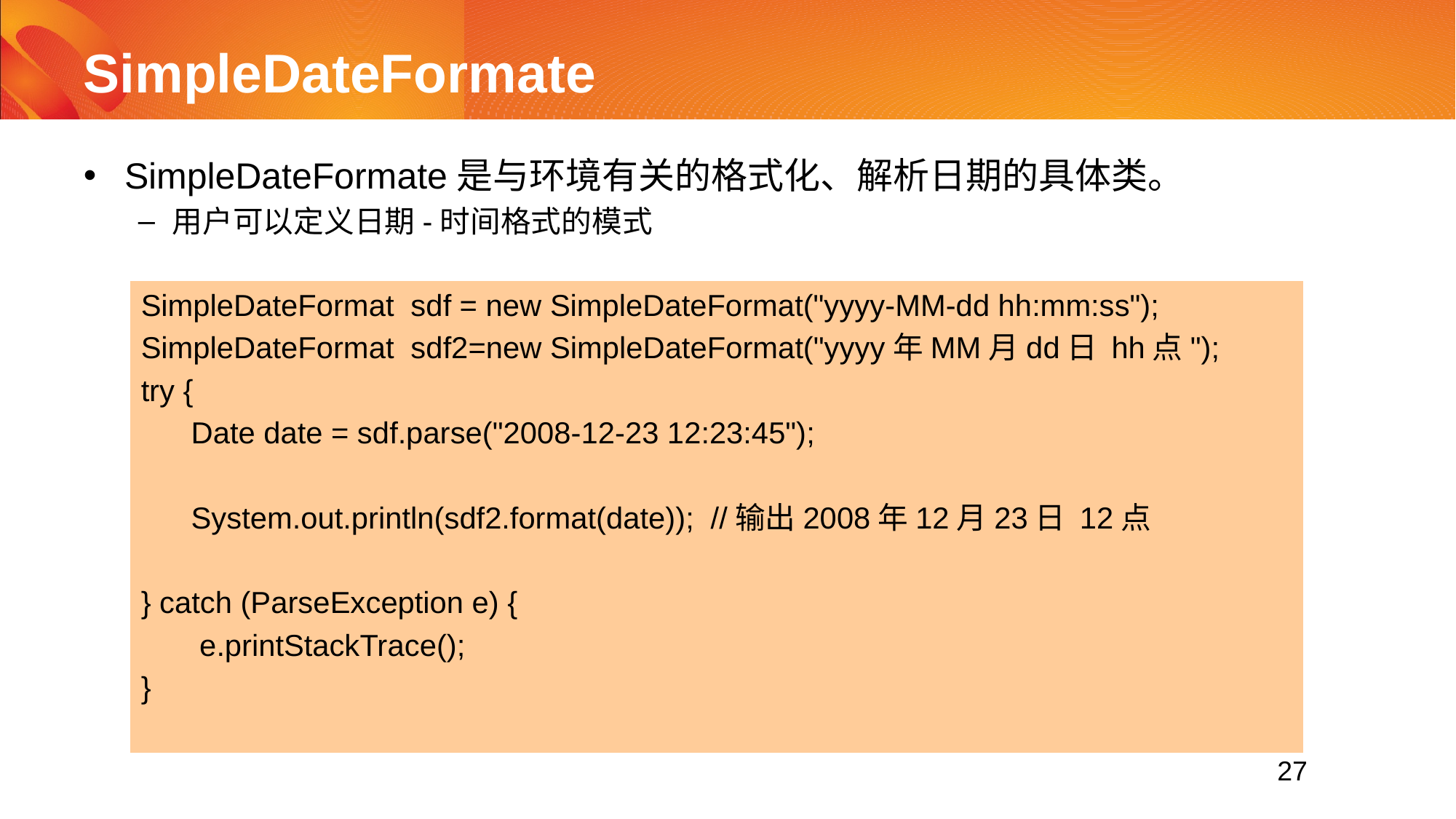

# SimpleDateFormate
SimpleDateFormate是与环境有关的格式化、解析日期的具体类。
用户可以定义日期-时间格式的模式

SimpleDateFormat  sdf = new SimpleDateFormat("yyyy-MM-dd hh:mm:ss");
SimpleDateFormat  sdf2=new SimpleDateFormat("yyyy年MM月dd日 hh点");
try {
      Date date = sdf.parse("2008-12-23 12:23:45");

      System.out.println(sdf2.format(date));  //输出2008年12月23日 12点

} catch (ParseException e) {
       e.printStackTrace();
}